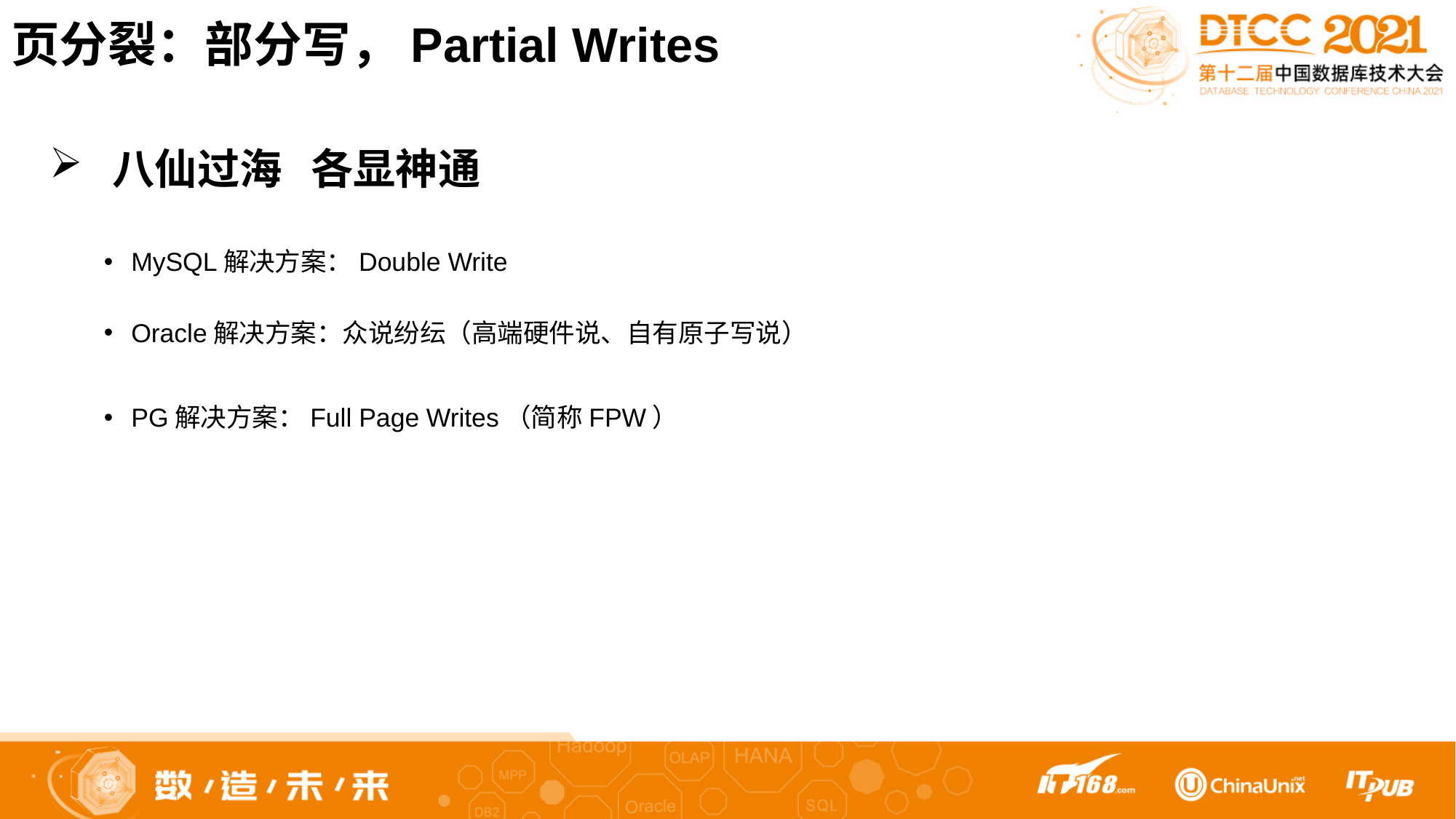

页分裂：部分写，Partial Writes
  八仙过海   各显神通

MySQL解决方案：Double Write

Oracle解决方案：众说纷纭（高端硬件说、自有原子写说）

PG解决方案：Full Page Writes（简称FPW）